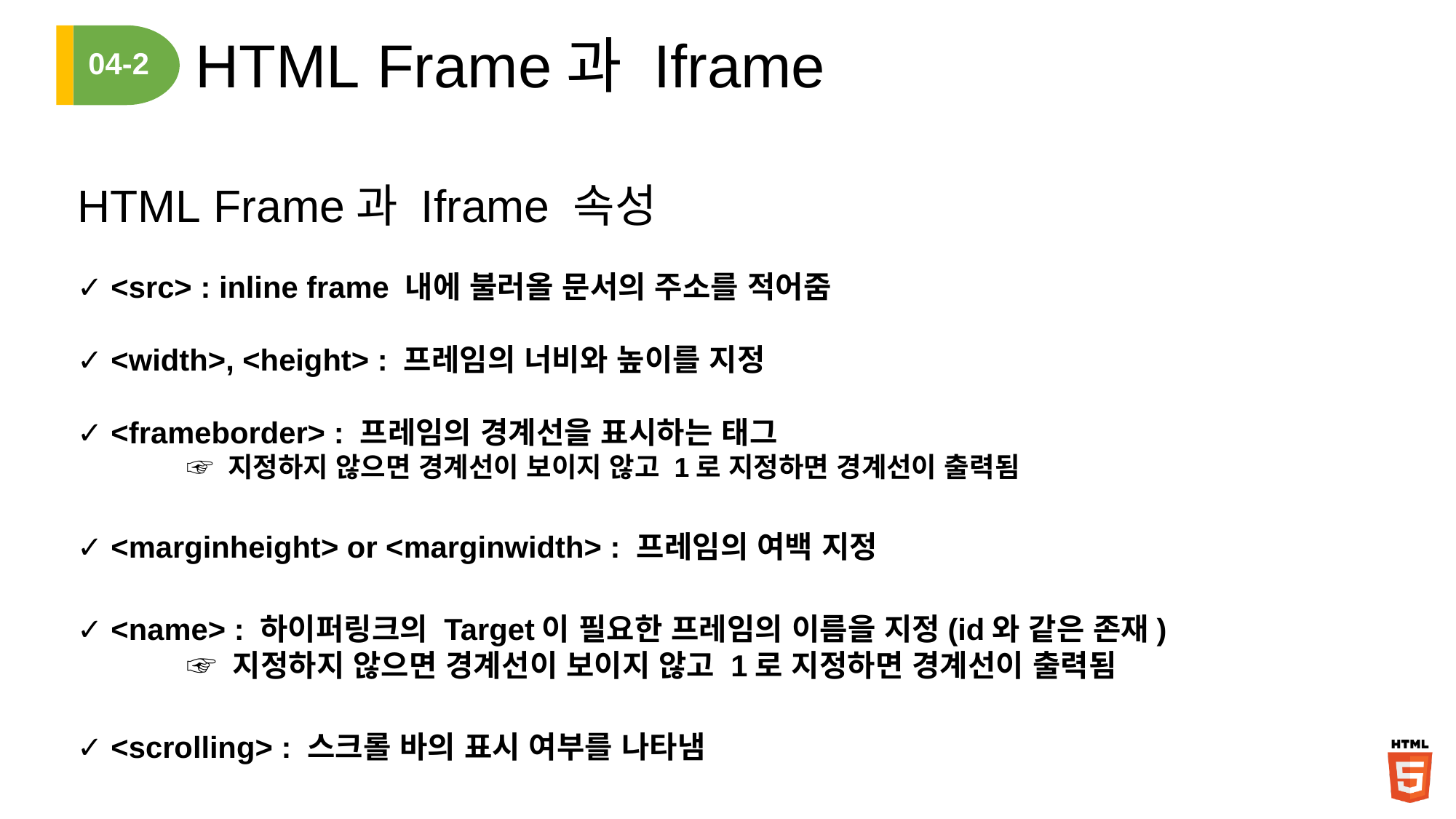

HTML Frame과 Iframe
04-2
HTML Frame과 Iframe 속성

✓ <src> : inline frame 내에 불러올 문서의 주소를 적어줌

✓ <width>, <height> : 프레임의 너비와 높이를 지정

✓ <frameborder> : 프레임의 경계선을 표시하는 태그
	☞ 지정하지 않으면 경계선이 보이지 않고 1로 지정하면 경계선이 출력됨

✓ <marginheight> or <marginwidth> : 프레임의 여백 지정

✓ <name> : 하이퍼링크의 Target이 필요한 프레임의 이름을 지정(id와 같은 존재)
	☞ 지정하지 않으면 경계선이 보이지 않고 1로 지정하면 경계선이 출력됨

✓ <scrolling> : 스크롤 바의 표시 여부를 나타냄